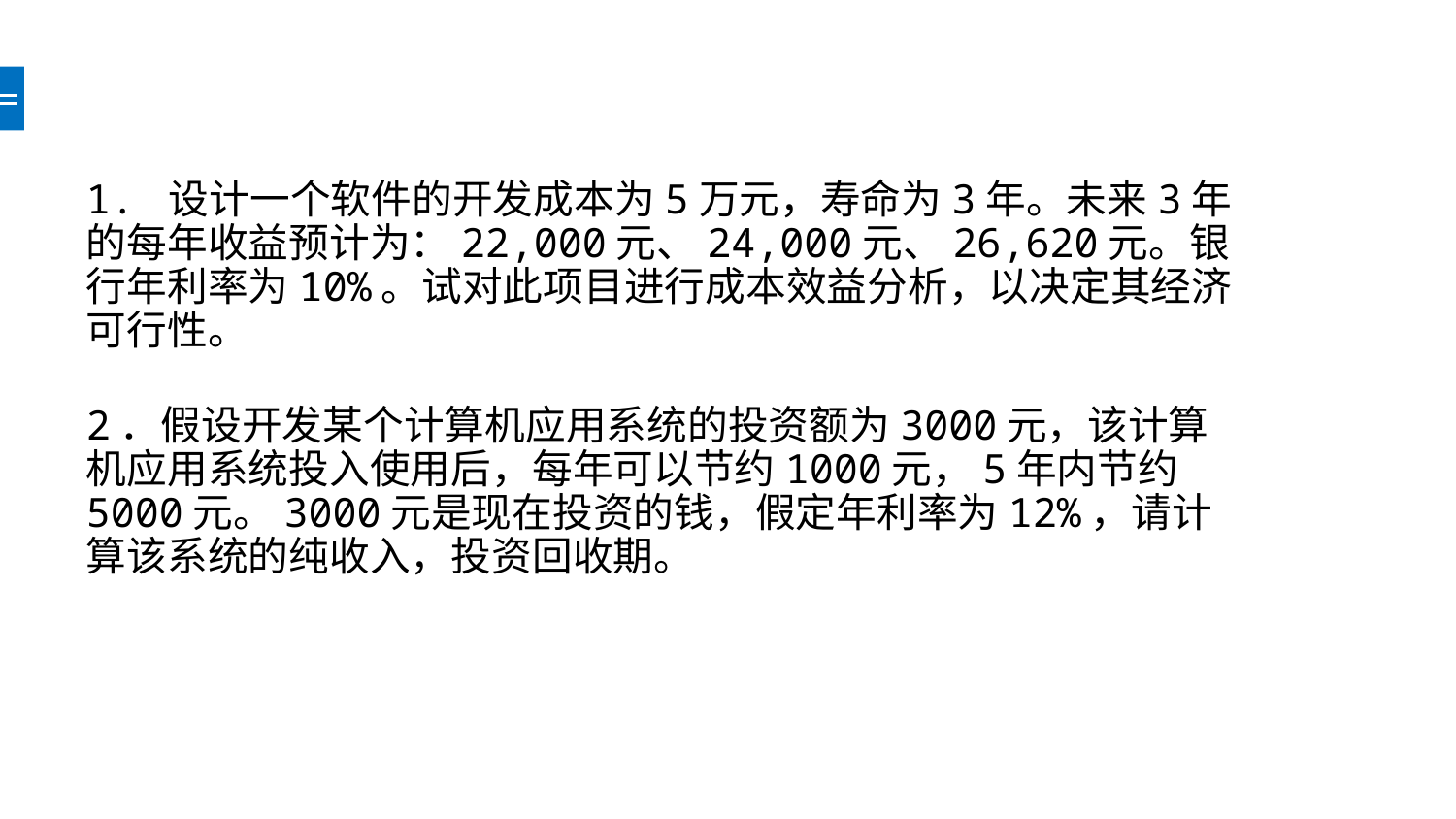

#
1. 设计一个软件的开发成本为5万元，寿命为3年。未来3年的每年收益预计为：22,000元、24,000元、26,620元。银行年利率为10%。试对此项目进行成本效益分析，以决定其经济可行性。

2．假设开发某个计算机应用系统的投资额为3000元，该计算机应用系统投入使用后，每年可以节约1000元，5年内节约5000元。3000元是现在投资的钱，假定年利率为12%，请计算该系统的纯收入，投资回收期。